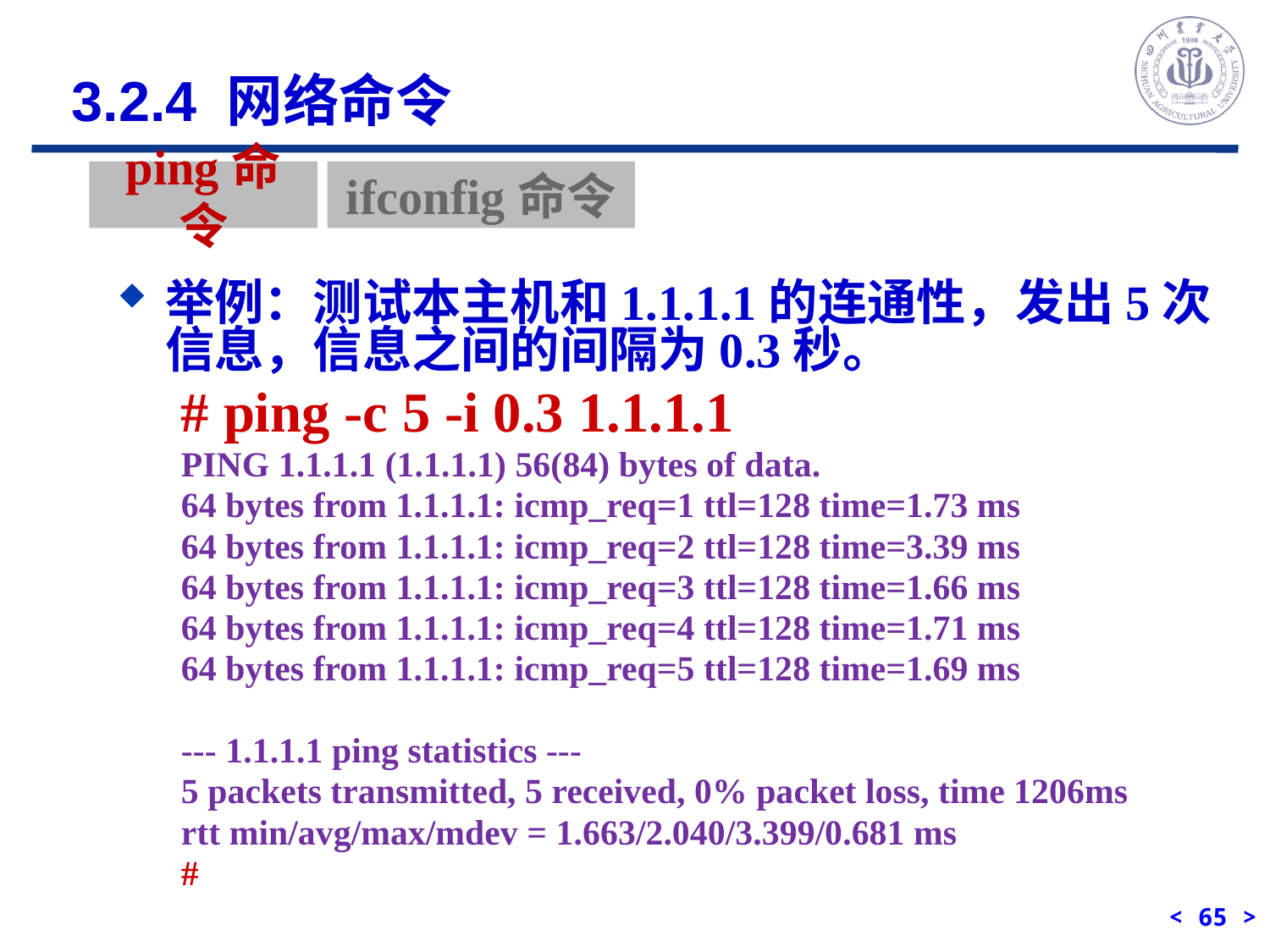

3.2.4 网络命令
ping命令
ifconfig命令
举例：测试本主机和1.1.1.1的连通性，发出5次信息，信息之间的间隔为0.3秒。
# ping -c 5 -i 0.3 1.1.1.1
PING 1.1.1.1 (1.1.1.1) 56(84) bytes of data.
64 bytes from 1.1.1.1: icmp_req=1 ttl=128 time=1.73 ms
64 bytes from 1.1.1.1: icmp_req=2 ttl=128 time=3.39 ms
64 bytes from 1.1.1.1: icmp_req=3 ttl=128 time=1.66 ms
64 bytes from 1.1.1.1: icmp_req=4 ttl=128 time=1.71 ms
64 bytes from 1.1.1.1: icmp_req=5 ttl=128 time=1.69 ms

--- 1.1.1.1 ping statistics ---
5 packets transmitted, 5 received, 0% packet loss, time 1206ms
rtt min/avg/max/mdev = 1.663/2.040/3.399/0.681 ms
#